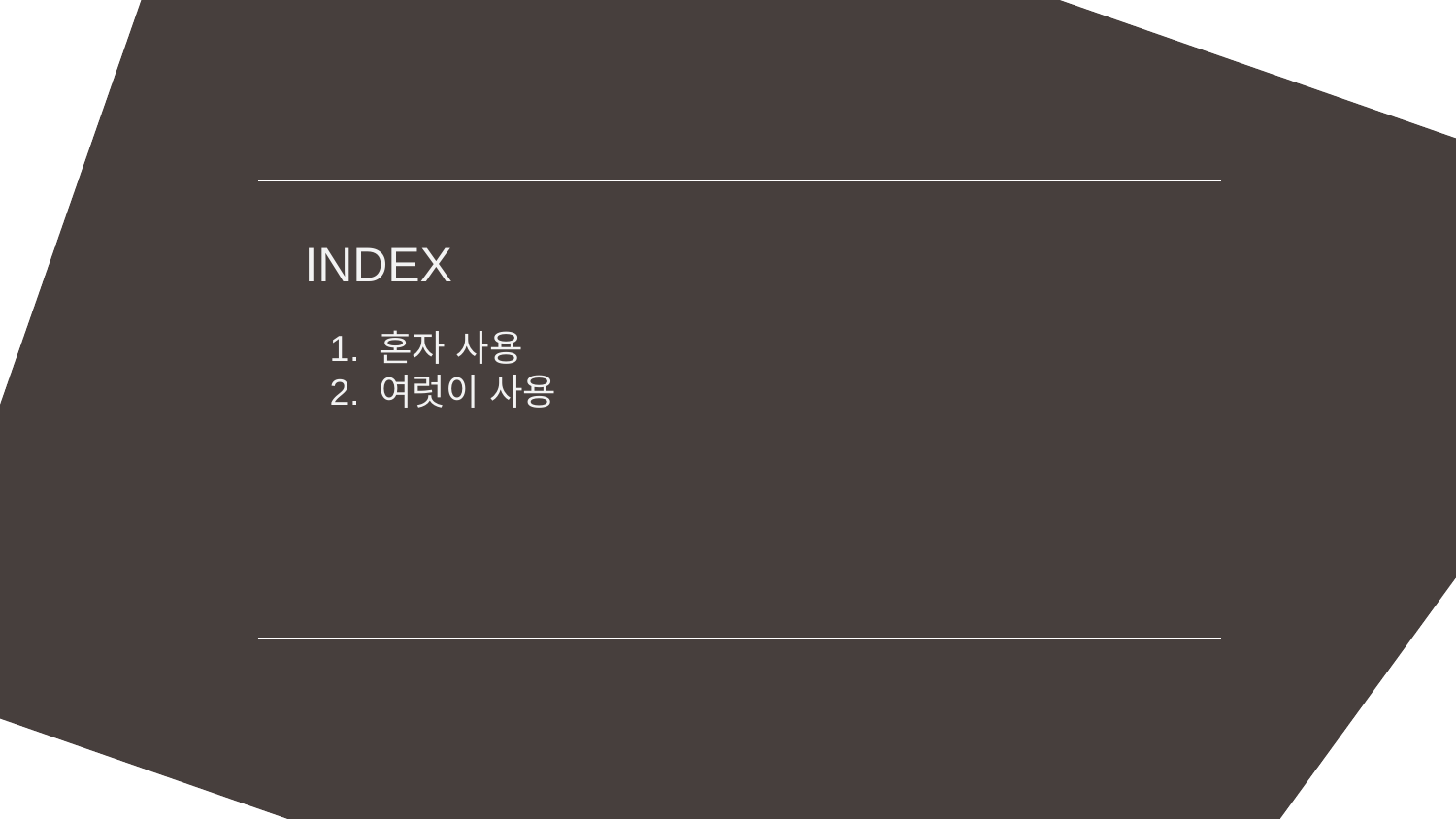

INDEX
1. 혼자 사용
2. 여럿이 사용